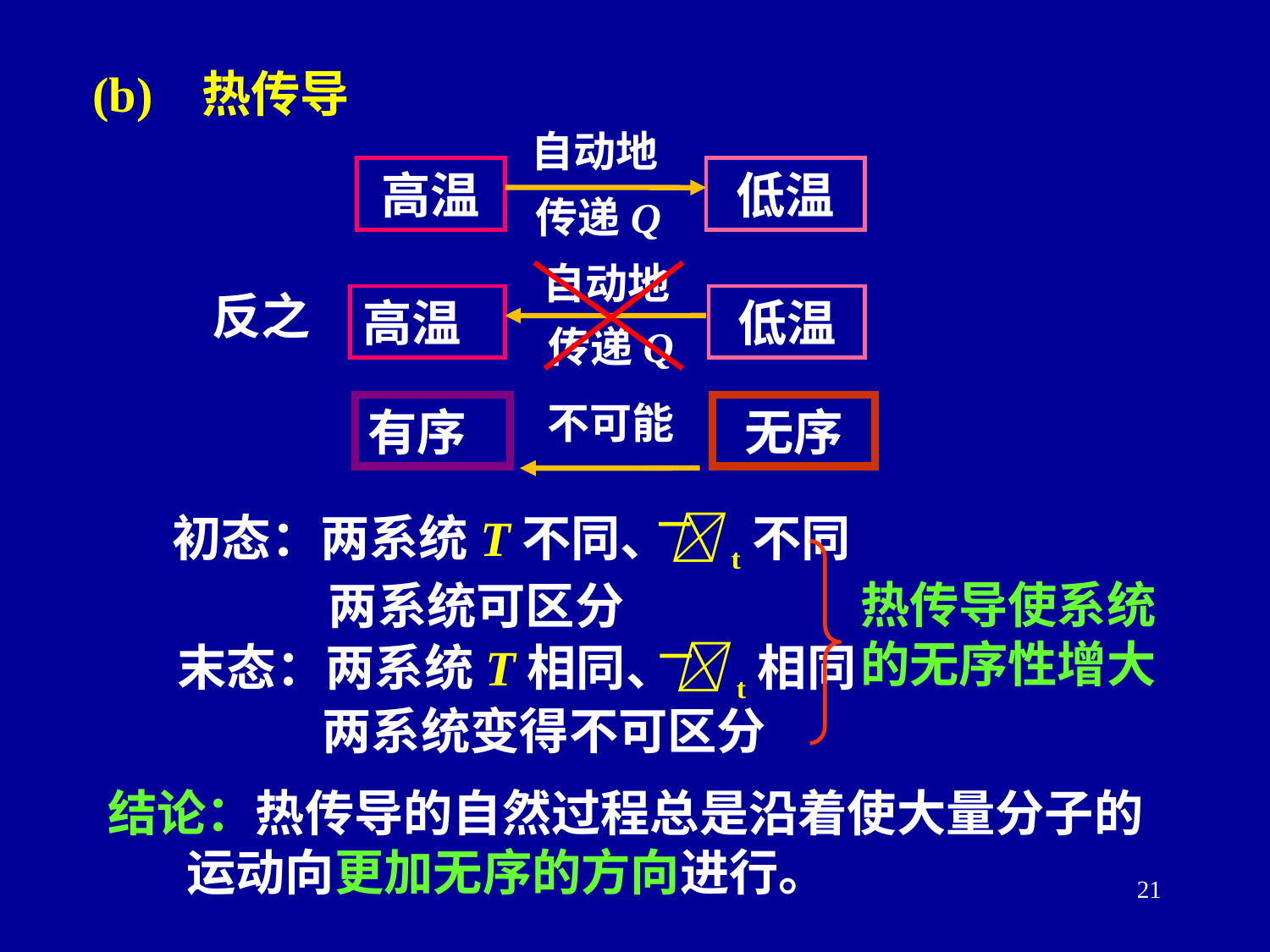

(b)   热传导
自动地
高温
低温
传递Q

自动地

反之
高温
低温
传递Q

有序
不可能
无序

初态：两系统T不同、εt不同

热传导使系统
的无序性增大
两系统可区分
末态：两系统T相同、εt相同

两系统变得不可区分
结论：热传导的自然过程总是沿着使大量分子的
      运动向更加无序的方向进行。
21